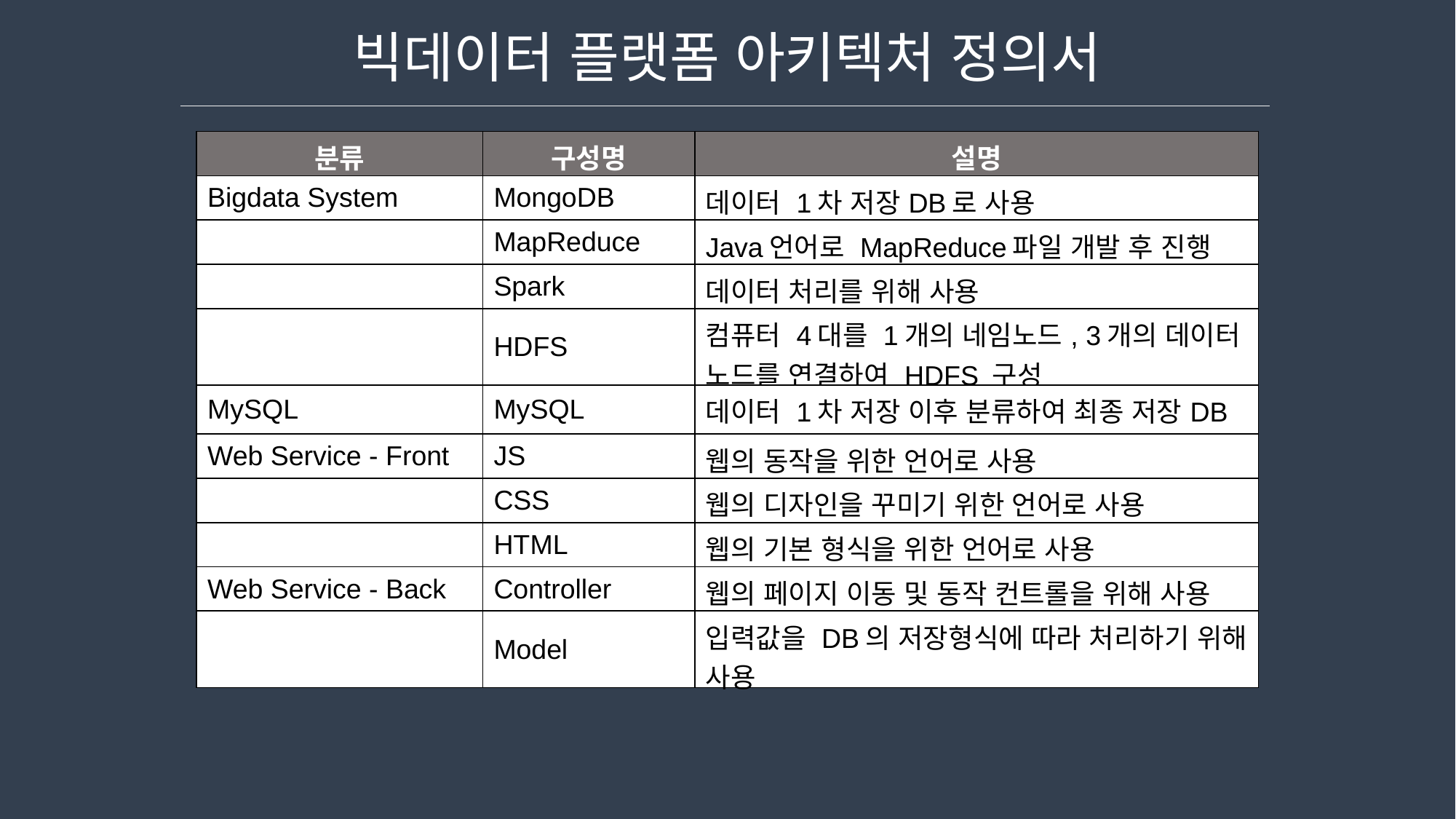

빅데이터 플랫폼 아키텍처 정의서
| 분류 | 구성명 | 설명 |
| --- | --- | --- |
| Bigdata System | MongoDB | 데이터 1차 저장DB로 사용 |
|  | MapReduce | Java언어로 MapReduce파일 개발 후 진행 |
|  | Spark | 데이터 처리를 위해 사용 |
|  | HDFS | 컴퓨터 4대를 1개의 네임노드, 3개의 데이터 노드를 연결하여 HDFS 구성 |
| MySQL | MySQL | 데이터 1차 저장 이후 분류하여 최종 저장DB |
| Web Service - Front | JS | 웹의 동작을 위한 언어로 사용 |
|  | CSS | 웹의 디자인을 꾸미기 위한 언어로 사용 |
|  | HTML | 웹의 기본 형식을 위한 언어로 사용 |
| Web Service - Back | Controller | 웹의 페이지 이동 및 동작 컨트롤을 위해 사용 |
|  | Model | 입력값을 DB의 저장형식에 따라 처리하기 위해 사용 |